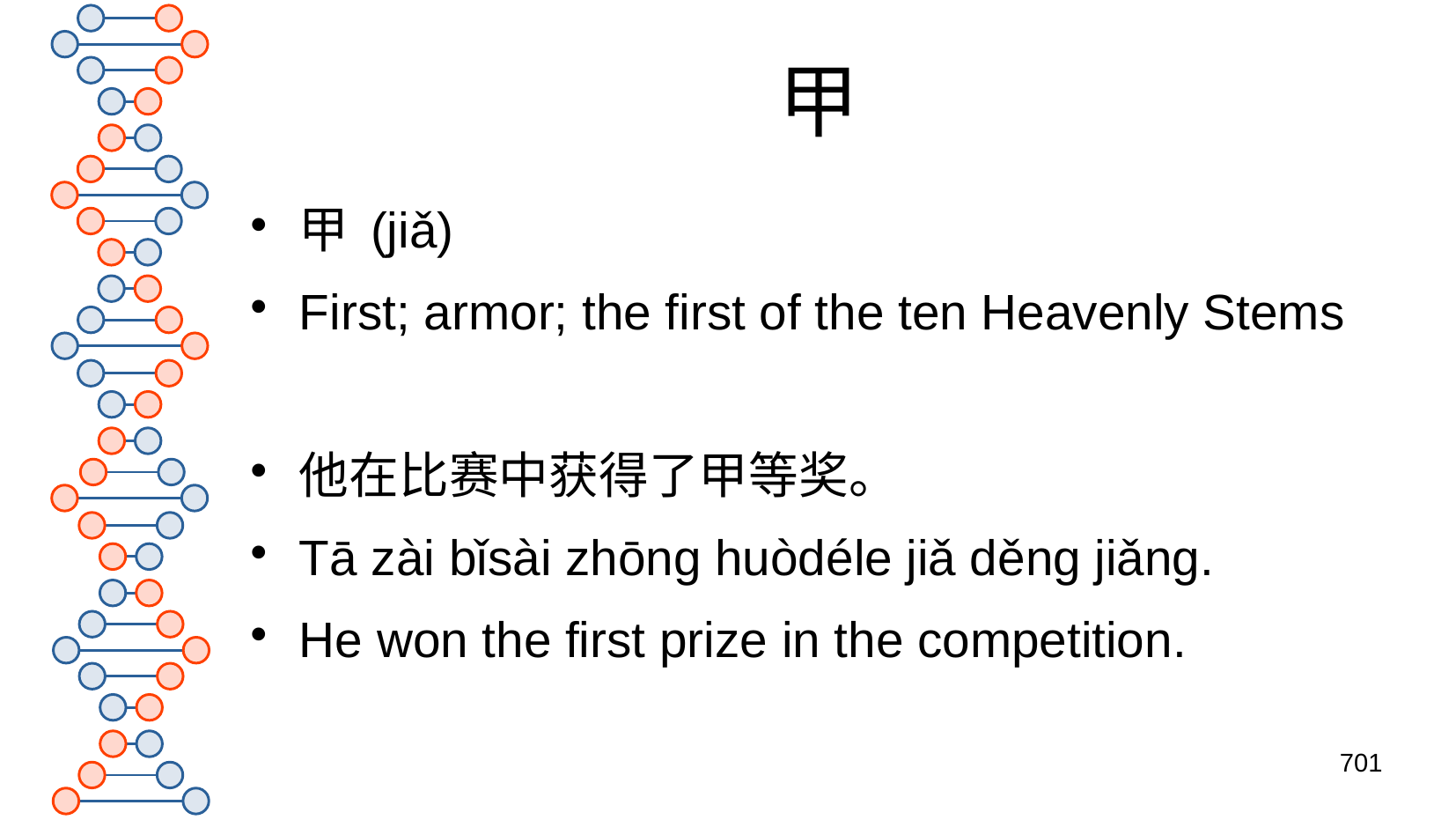

# 甲
甲 (jiǎ)
First; armor; the first of the ten Heavenly Stems

他在比赛中获得了甲等奖。
Tā zài bǐsài zhōng huòdéle jiǎ děng jiǎng.
He won the first prize in the competition.

701